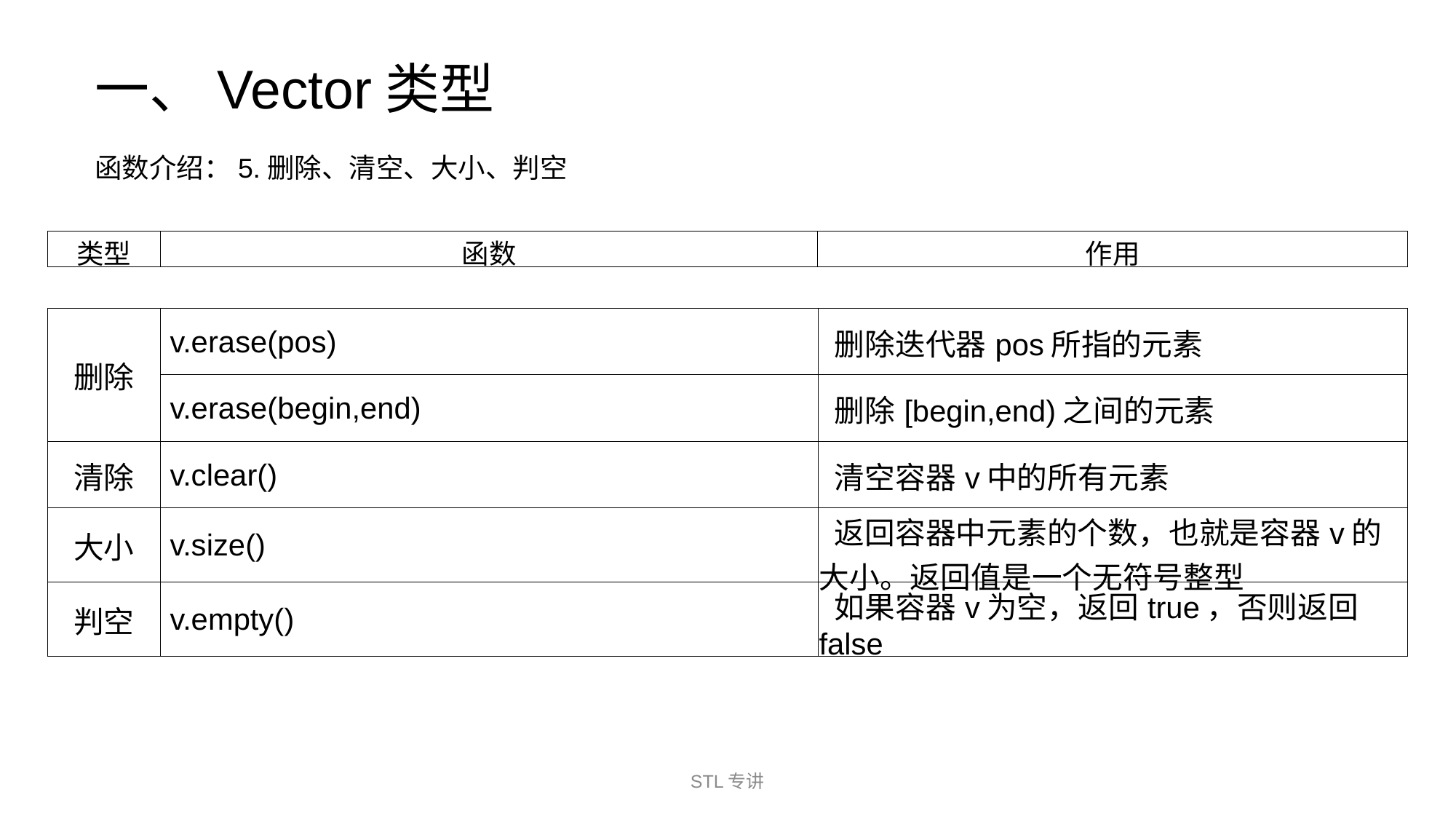

一、Vector类型
函数介绍：5.删除、清空、大小、判空
| 类型 | 函数 | 作用 |
| --- | --- | --- |
| 删除 | v.erase(pos) | 删除迭代器pos所指的元素 |
| --- | --- | --- |
|  | v.erase(begin,end) | 删除[begin,end)之间的元素 |
| 清除 | v.clear() | 清空容器v中的所有元素 |
| 大小 | v.size() | 返回容器中元素的个数，也就是容器v的大小。返回值是一个无符号整型 |
| 判空 | v.empty() | 如果容器v为空，返回true，否则返回false |

STL专讲
8